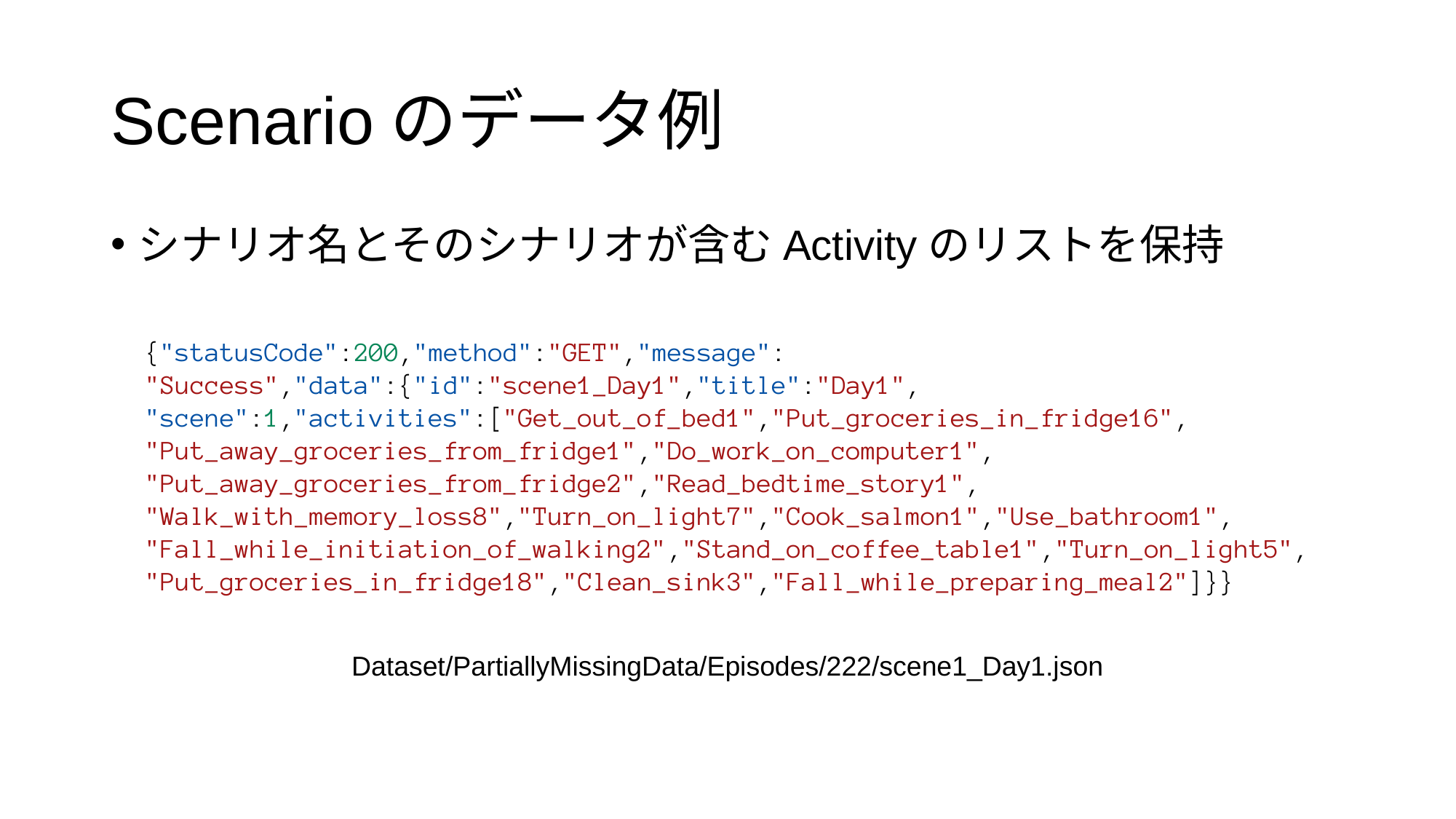

# Scenarioのデータ例
シナリオ名とそのシナリオが含むActivityのリストを保持
{"statusCode":200,"method":"GET","message":
"Success","data":{"id":"scene1_Day1","title":"Day1",
"scene":1,"activities":["Get_out_of_bed1","Put_groceries_in_fridge16",
"Put_away_groceries_from_fridge1","Do_work_on_computer1",
"Put_away_groceries_from_fridge2","Read_bedtime_story1",
"Walk_with_memory_loss8","Turn_on_light7","Cook_salmon1","Use_bathroom1",
"Fall_while_initiation_of_walking2","Stand_on_coffee_table1","Turn_on_light5",
"Put_groceries_in_fridge18","Clean_sink3","Fall_while_preparing_meal2"]}}

Dataset/PartiallyMissingData/Episodes/222/scene1_Day1.json